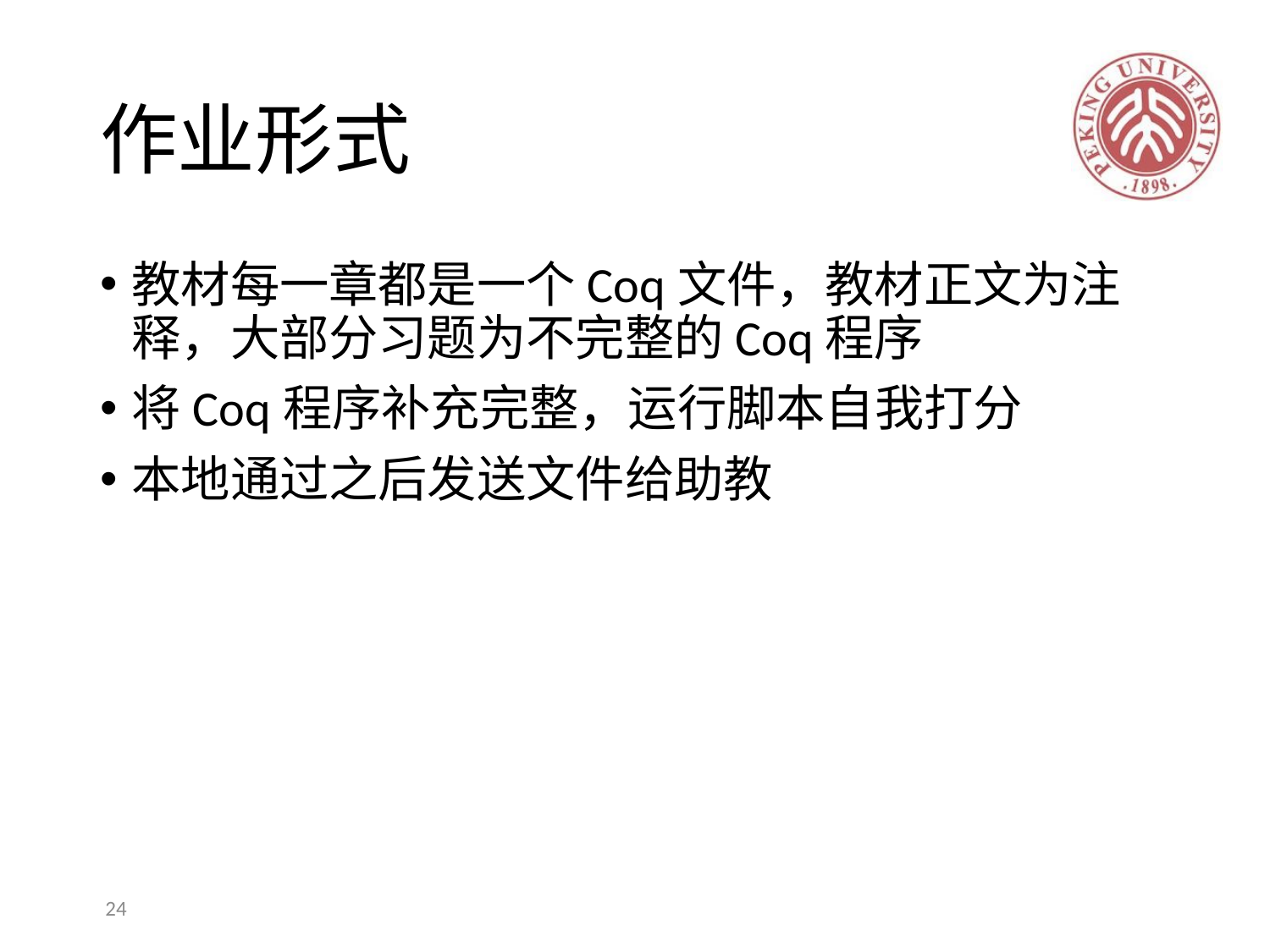

# 作业形式
教材每一章都是一个Coq文件，教材正文为注释，大部分习题为不完整的Coq程序
将Coq程序补充完整，运行脚本自我打分
本地通过之后发送文件给助教
24